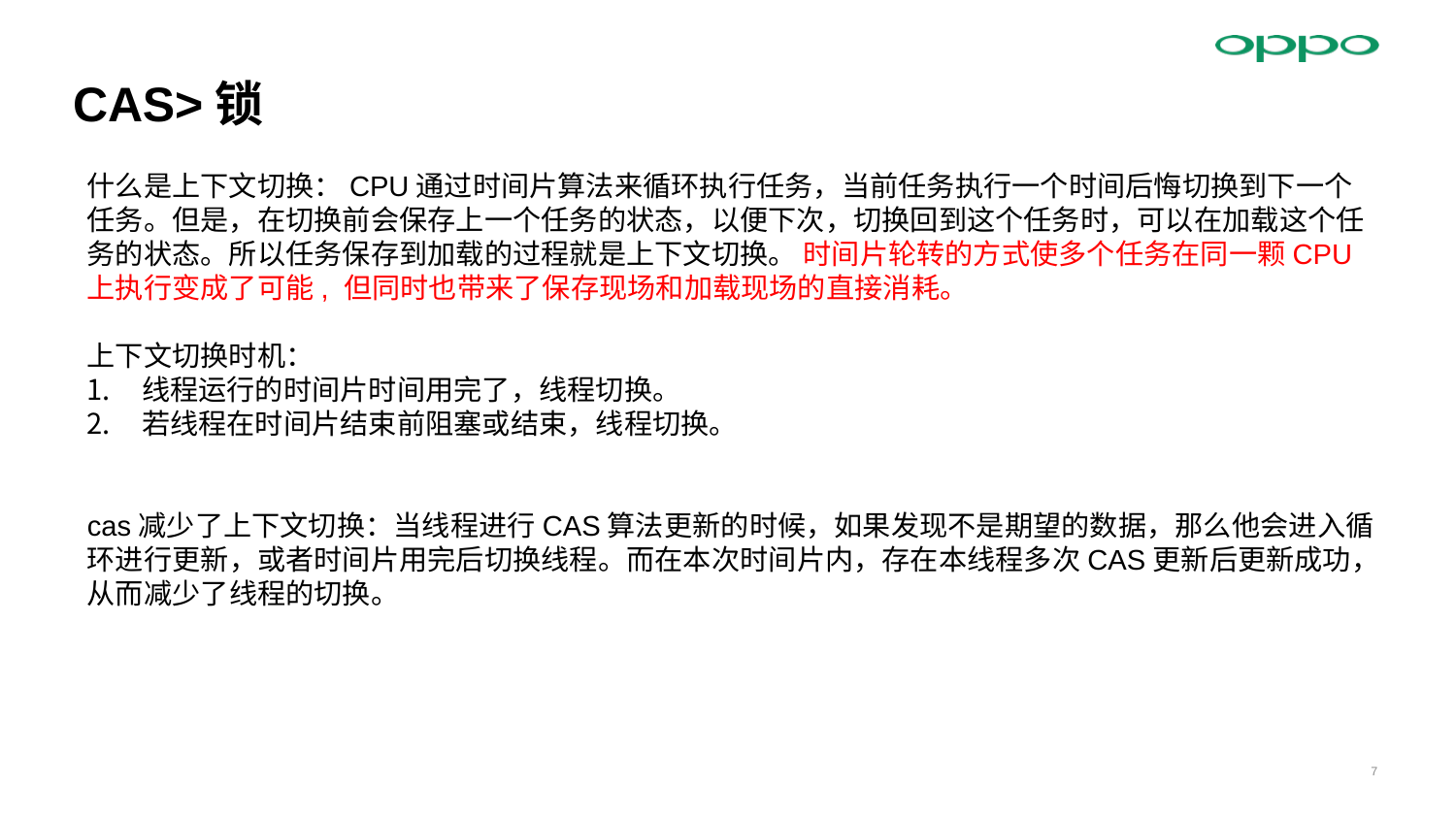

# CAS>锁
什么是上下文切换：CPU通过时间片算法来循环执行任务，当前任务执行一个时间后悔切换到下一个任务。但是，在切换前会保存上一个任务的状态，以便下次，切换回到这个任务时，可以在加载这个任务的状态。所以任务保存到加载的过程就是上下文切换。 时间片轮转的方式使多个任务在同一颗CPU上执行变成了可能, 但同时也带来了保存现场和加载现场的直接消耗。

上下文切换时机：
线程运行的时间片时间用完了，线程切换。
若线程在时间片结束前阻塞或结束，线程切换。

cas减少了上下文切换：当线程进行CAS算法更新的时候，如果发现不是期望的数据，那么他会进入循环进行更新，或者时间片用完后切换线程。而在本次时间片内，存在本线程多次CAS更新后更新成功，从而减少了线程的切换。